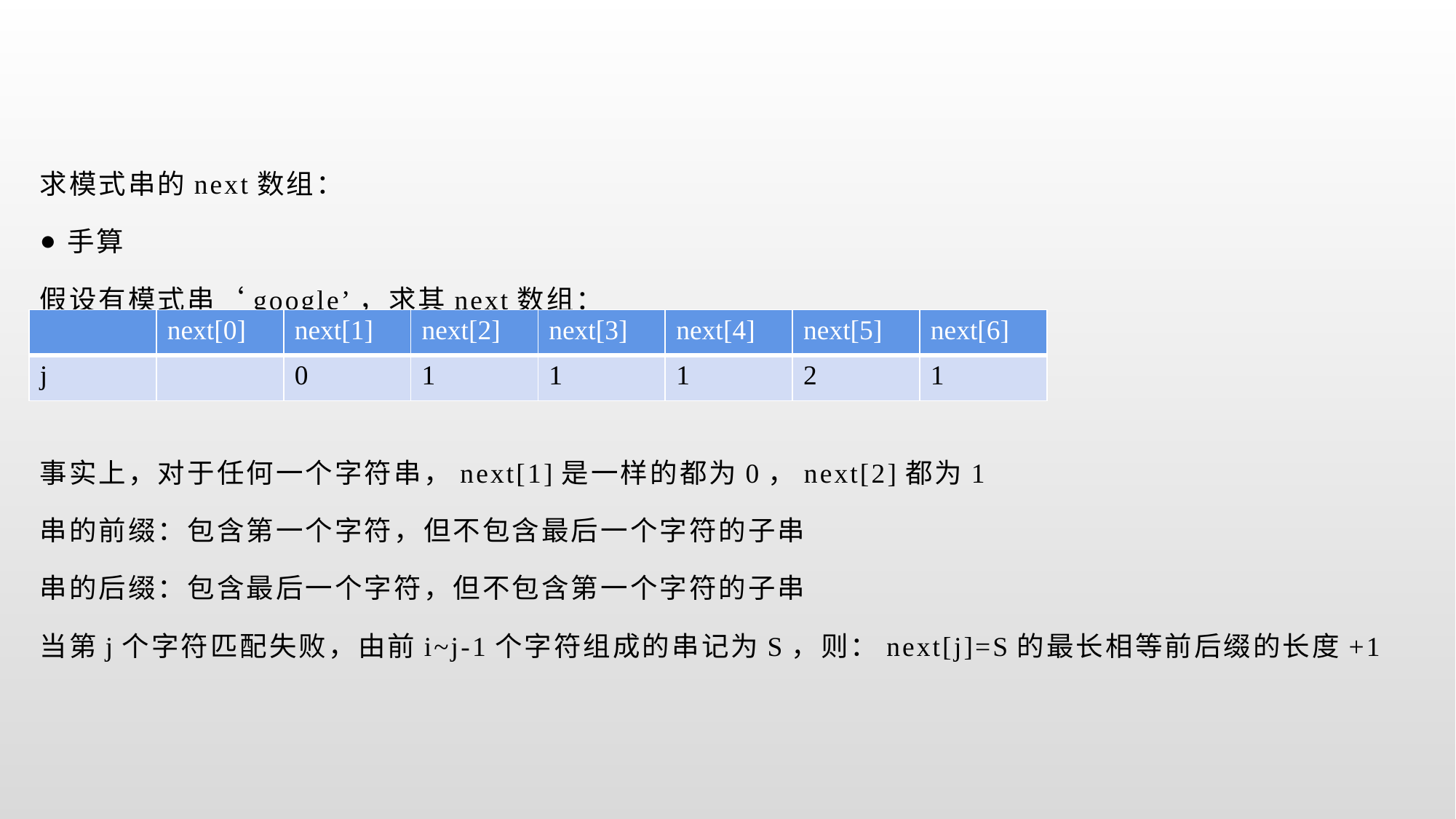

求模式串的next数组：
手算
假设有模式串‘google’，求其next数组：

事实上，对于任何一个字符串，next[1]是一样的都为0，next[2]都为1
串的前缀：包含第一个字符，但不包含最后一个字符的子串
串的后缀：包含最后一个字符，但不包含第一个字符的子串
当第j个字符匹配失败，由前i~j-1个字符组成的串记为S，则：next[j]=S的最长相等前后缀的长度+1

|  | next[0] | next[1] | next[2] | next[3] | next[4] | next[5] | next[6] |
| --- | --- | --- | --- | --- | --- | --- | --- |
| j |  | 0 | 1 | 1 | 1 | 2 | 1 |